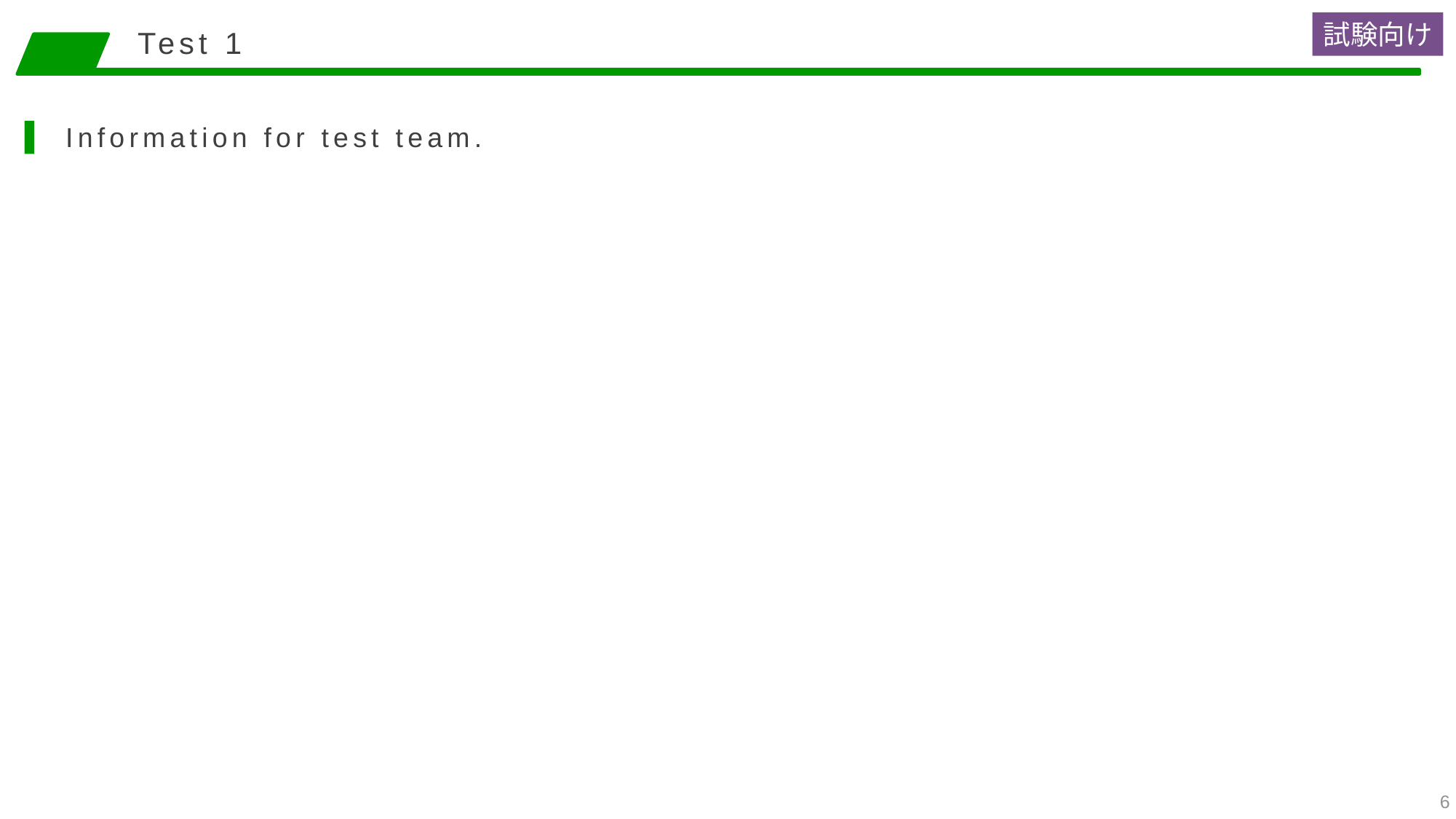

# Test 1
試験向け
Information for test team.
6